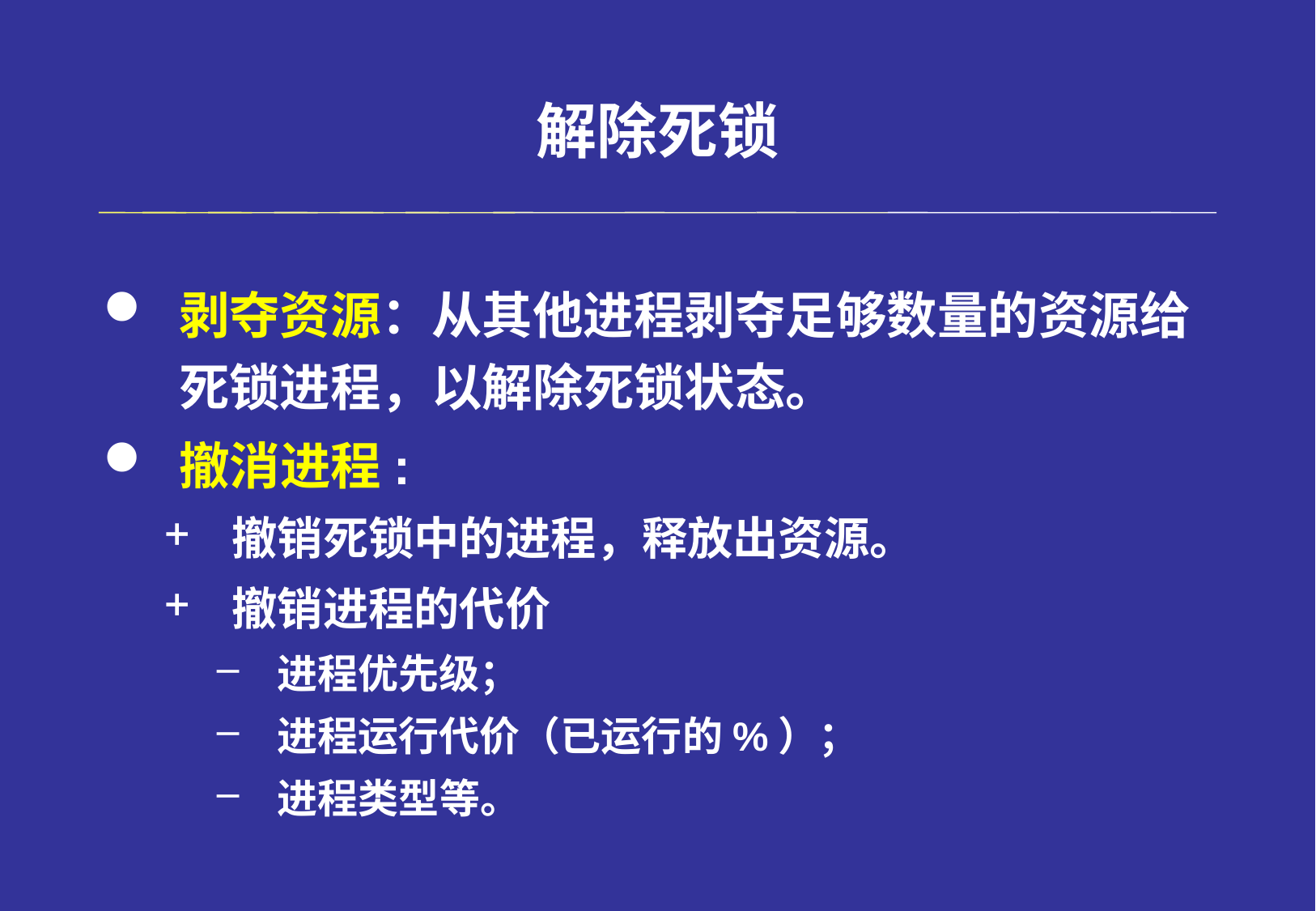

# 解除死锁
剥夺资源：从其他进程剥夺足够数量的资源给死锁进程，以解除死锁状态。
撤消进程:
撤销死锁中的进程，释放出资源。
撤销进程的代价
进程优先级；
进程运行代价（已运行的%）；
进程类型等。